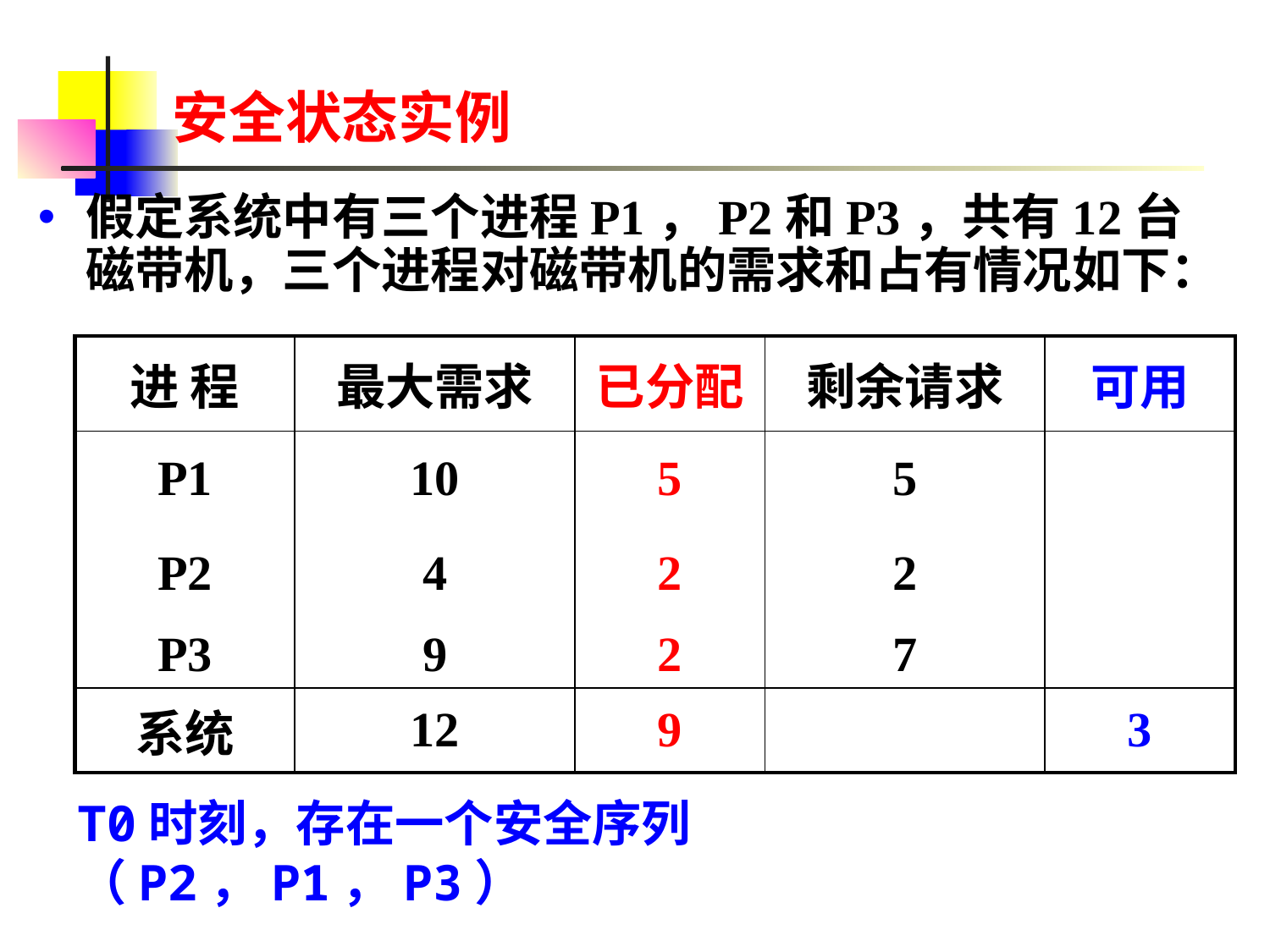

# 安全状态实例
假定系统中有三个进程P1，P2和P3，共有12台磁带机，三个进程对磁带机的需求和占有情况如下：
| 进 程 | 最大需求 | 已分配 | 剩余请求 | 可用 |
| --- | --- | --- | --- | --- |
| P1 | 10 | 5 | 5 |  |
| P2 | 4 | 2 | 2 |  |
| P3 | 9 | 2 | 7 |  |
| 系统 | 12 | 9 |  | 3 |
T0时刻，存在一个安全序列（P2，P1，P3）